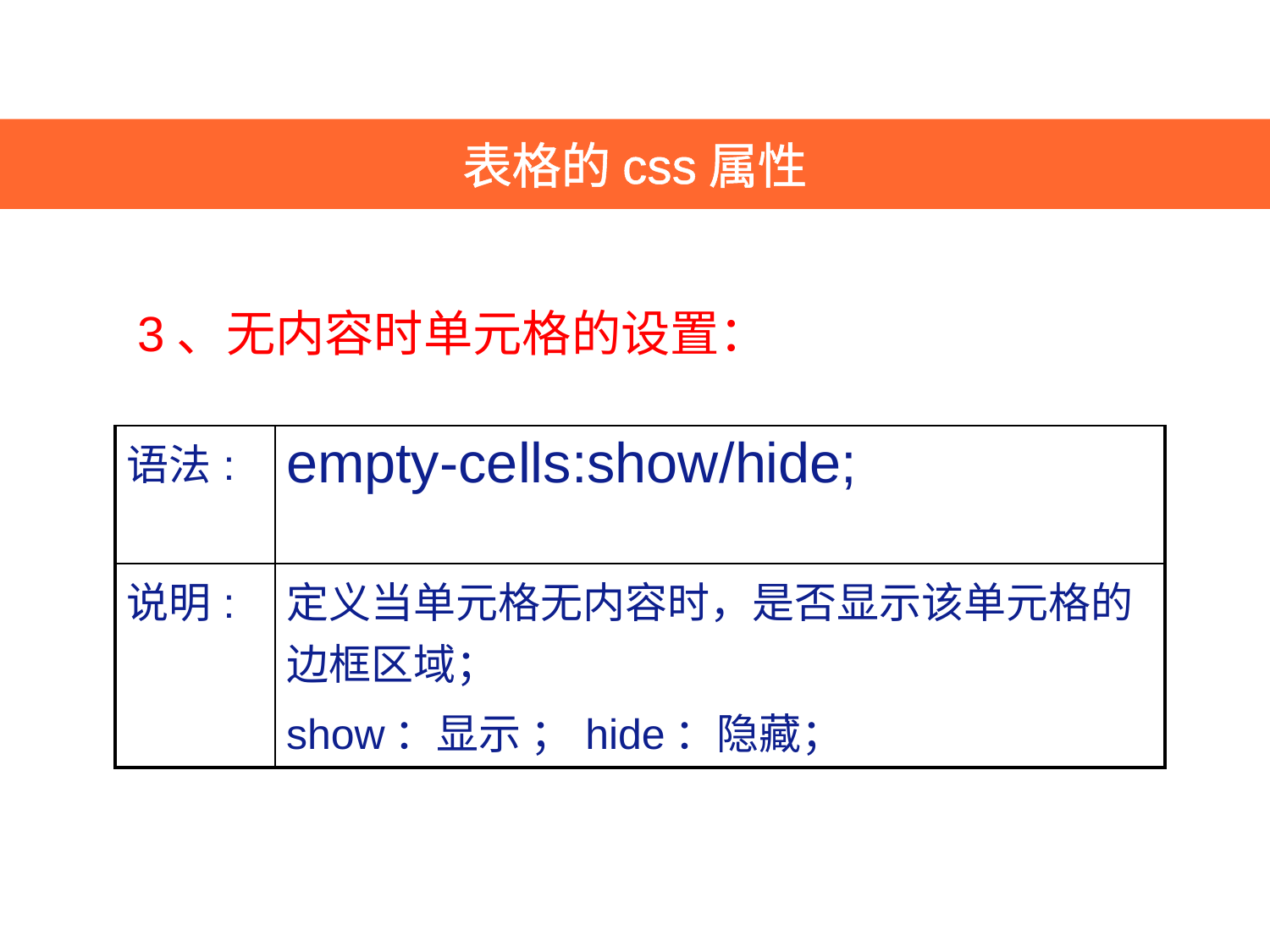

表格的css属性
3、无内容时单元格的设置：
| 语法: | empty-cells:show/hide; |
| --- | --- |
| 说明: | 定义当单元格无内容时，是否显示该单元格的边框区域； show：显示 ；hide：隐藏； |